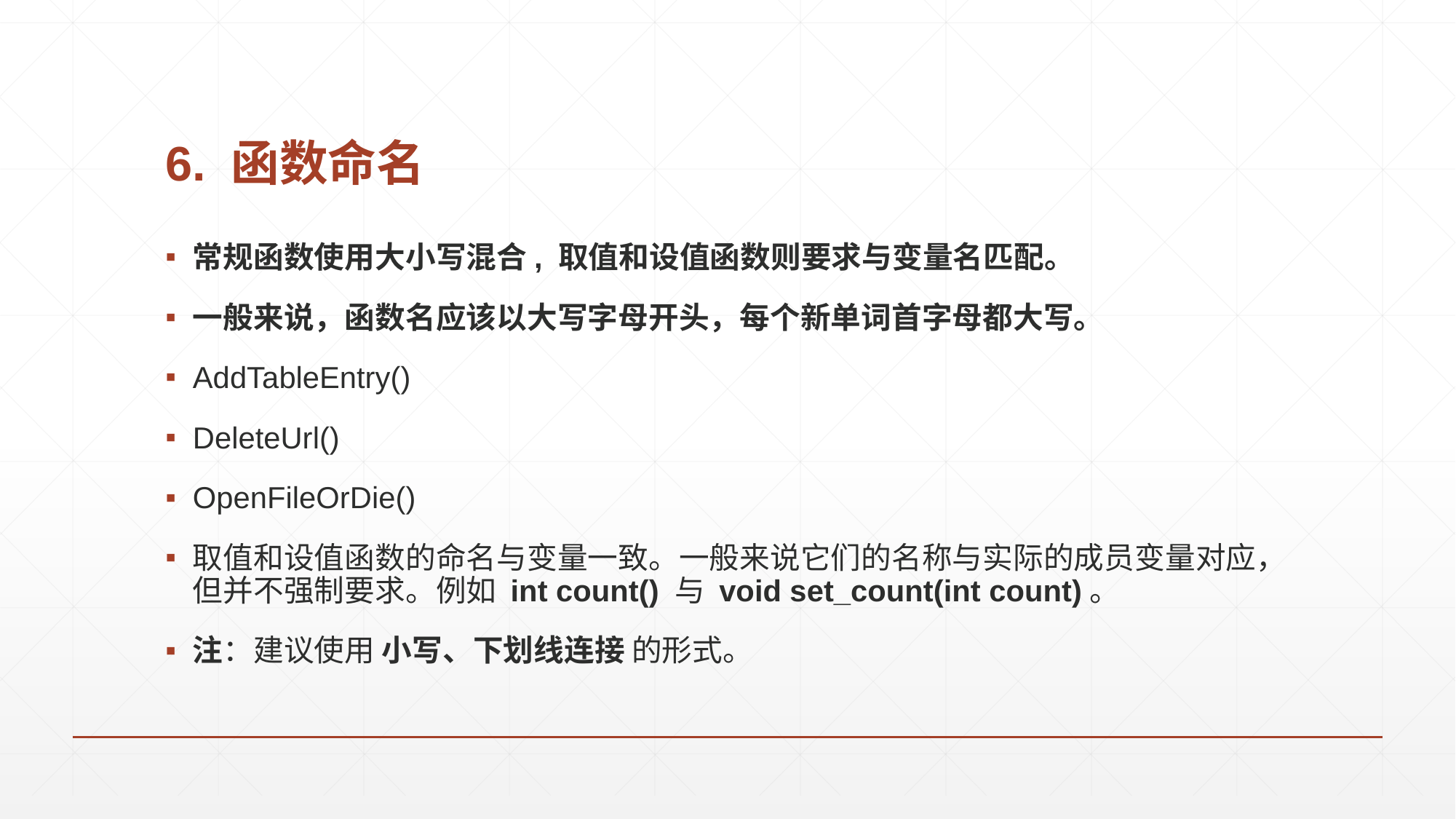

# 6. 函数命名
常规函数使用大小写混合, 取值和设值函数则要求与变量名匹配。
一般来说，函数名应该以大写字母开头，每个新单词首字母都大写。
AddTableEntry()
DeleteUrl()
OpenFileOrDie()
取值和设值函数的命名与变量一致。一般来说它们的名称与实际的成员变量对应， 但并不强制要求。例如 int count() 与 void set_count(int count)。
注：建议使用 小写、下划线连接 的形式。